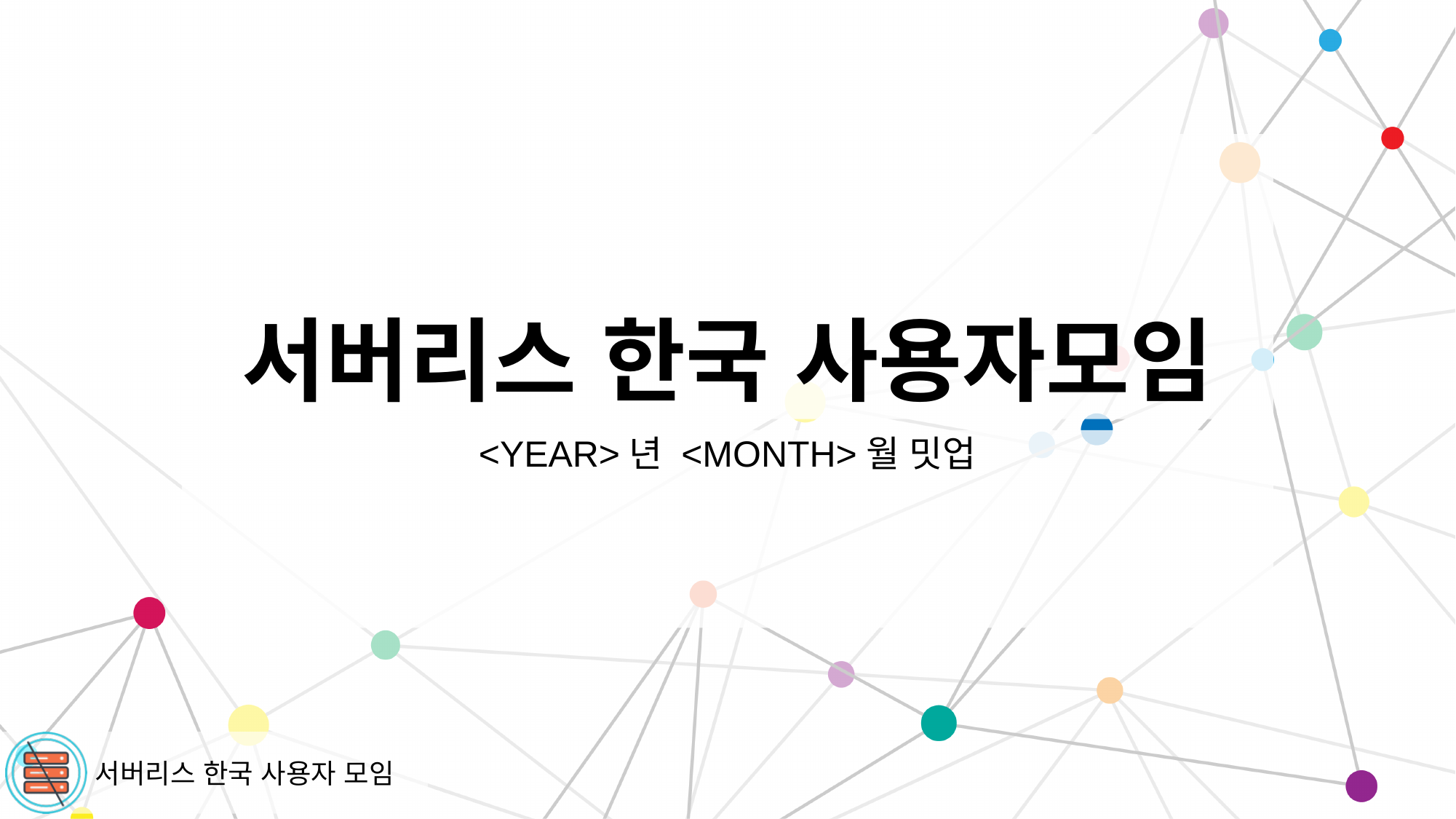

# 서버리스 한국 사용자모임
<YEAR>년 <MONTH>월 밋업